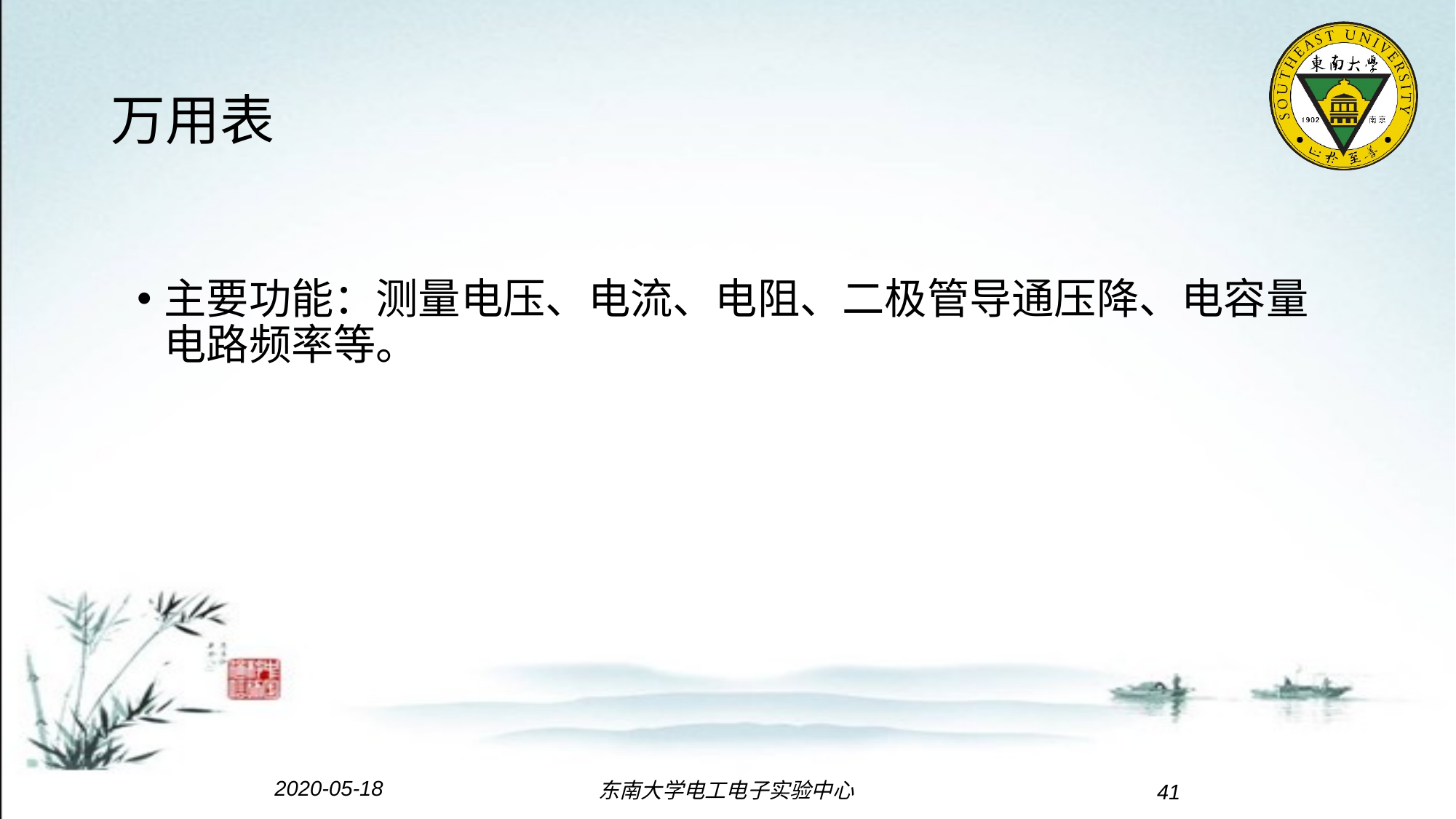

# 万用表
主要功能：测量电压、电流、电阻、二极管导通压降、电容量电路频率等。
2020-05-18
东南大学电工电子实验中心
41